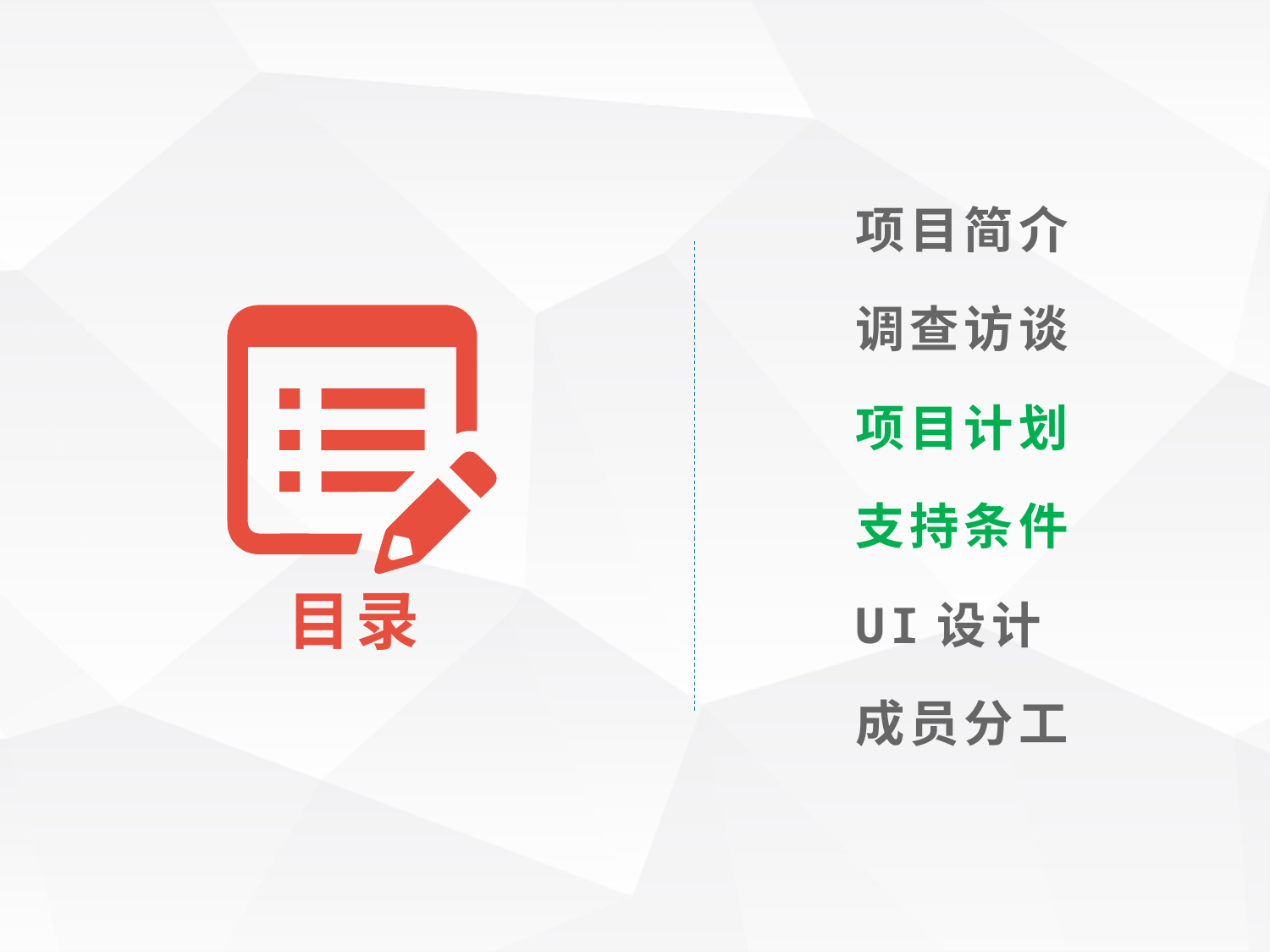

项目简介
调查访谈

项目计划
支持条件
目录
UI设计
成员分工